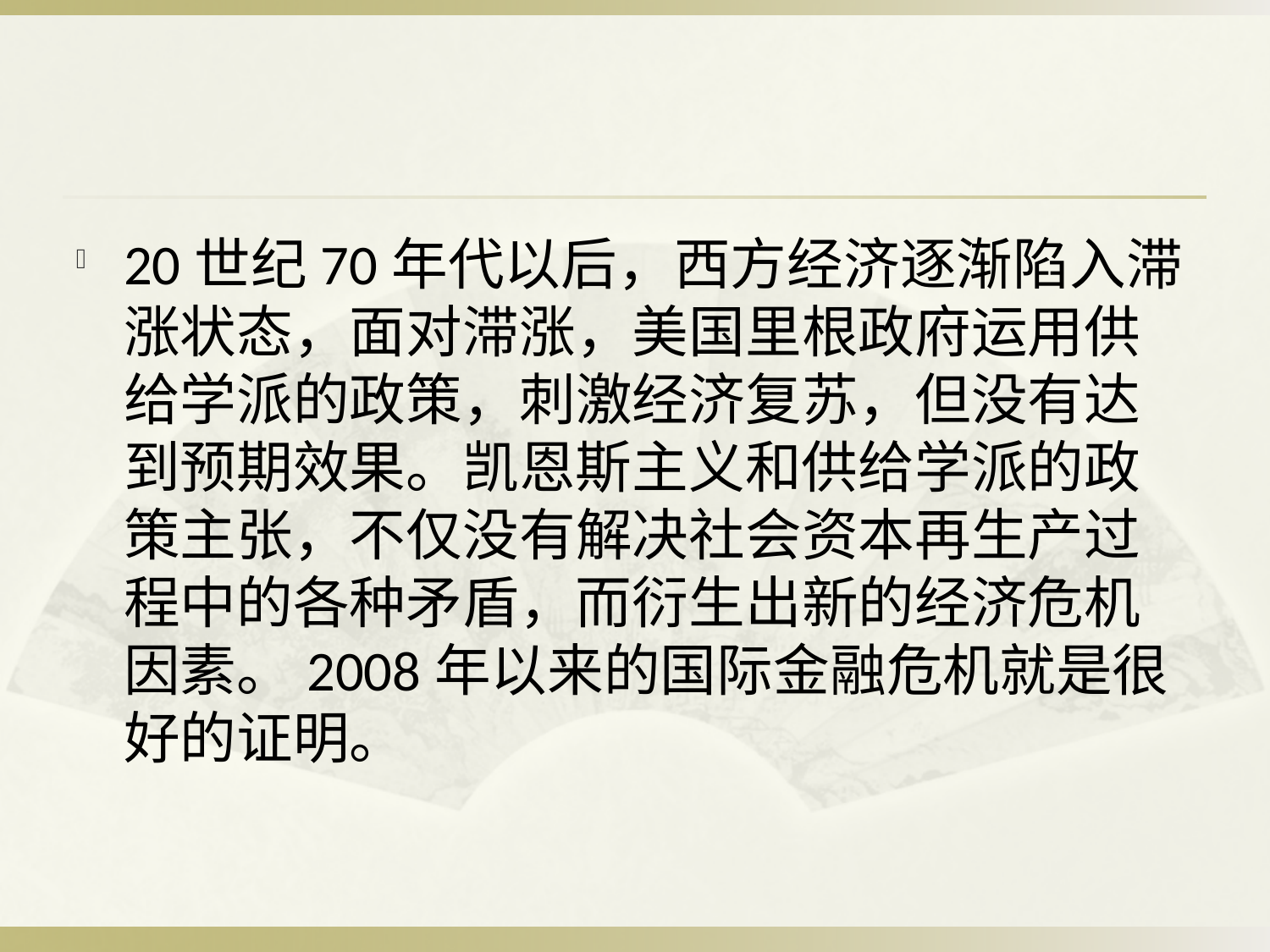

#
20世纪70年代以后，西方经济逐渐陷入滞涨状态，面对滞涨，美国里根政府运用供给学派的政策，刺激经济复苏，但没有达到预期效果。凯恩斯主义和供给学派的政策主张，不仅没有解决社会资本再生产过程中的各种矛盾，而衍生出新的经济危机因素。2008年以来的国际金融危机就是很好的证明。